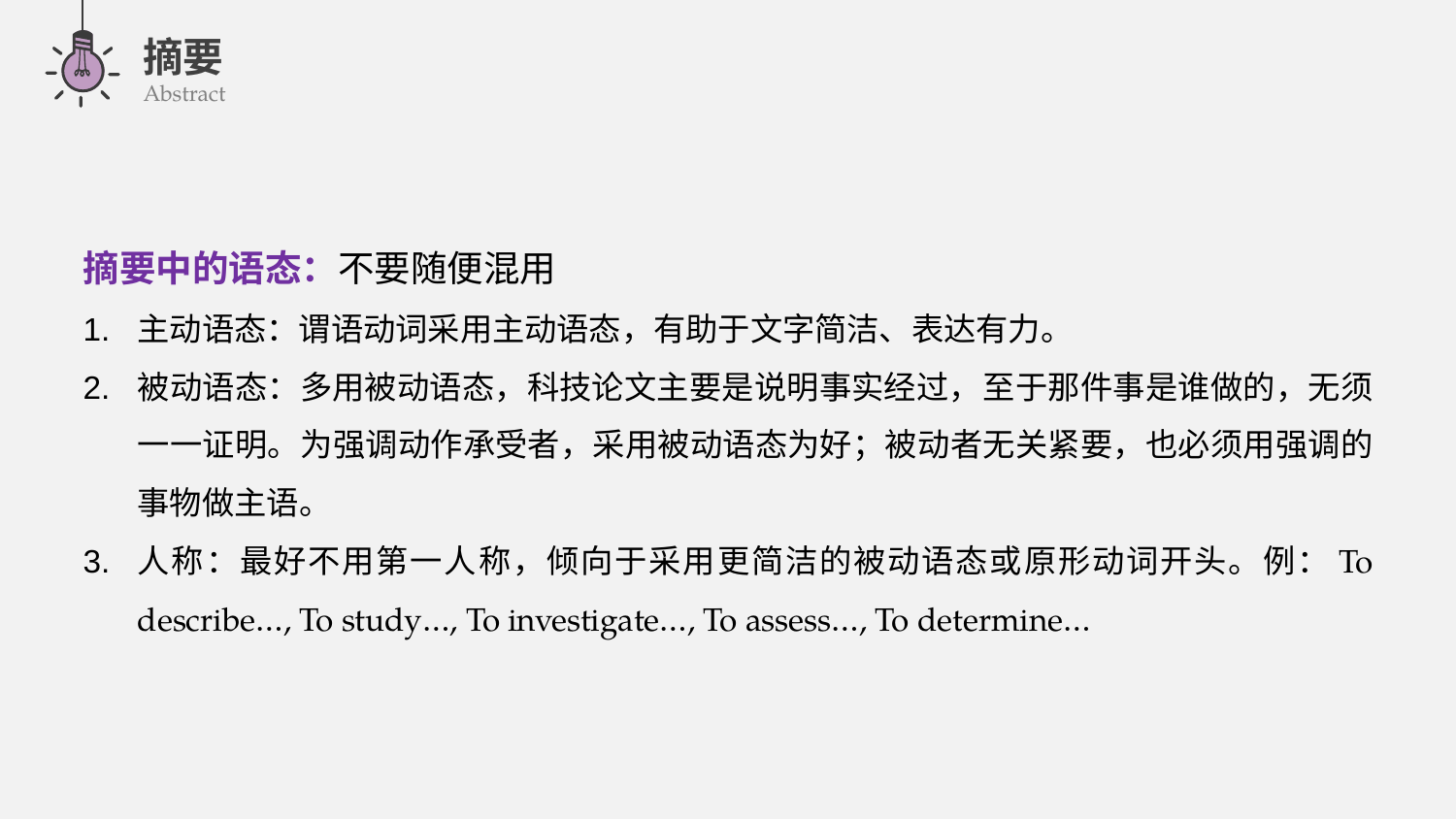

摘要
Abstract
摘要中的语态：不要随便混用
主动语态：谓语动词采用主动语态，有助于文字简洁、表达有力。
被动语态：多用被动语态，科技论文主要是说明事实经过，至于那件事是谁做的，无须一一证明。为强调动作承受者，采用被动语态为好；被动者无关紧要，也必须用强调的事物做主语。
人称：最好不用第一人称，倾向于采用更简洁的被动语态或原形动词开头。例：To describe…, To study…, To investigate…, To assess…, To determine…